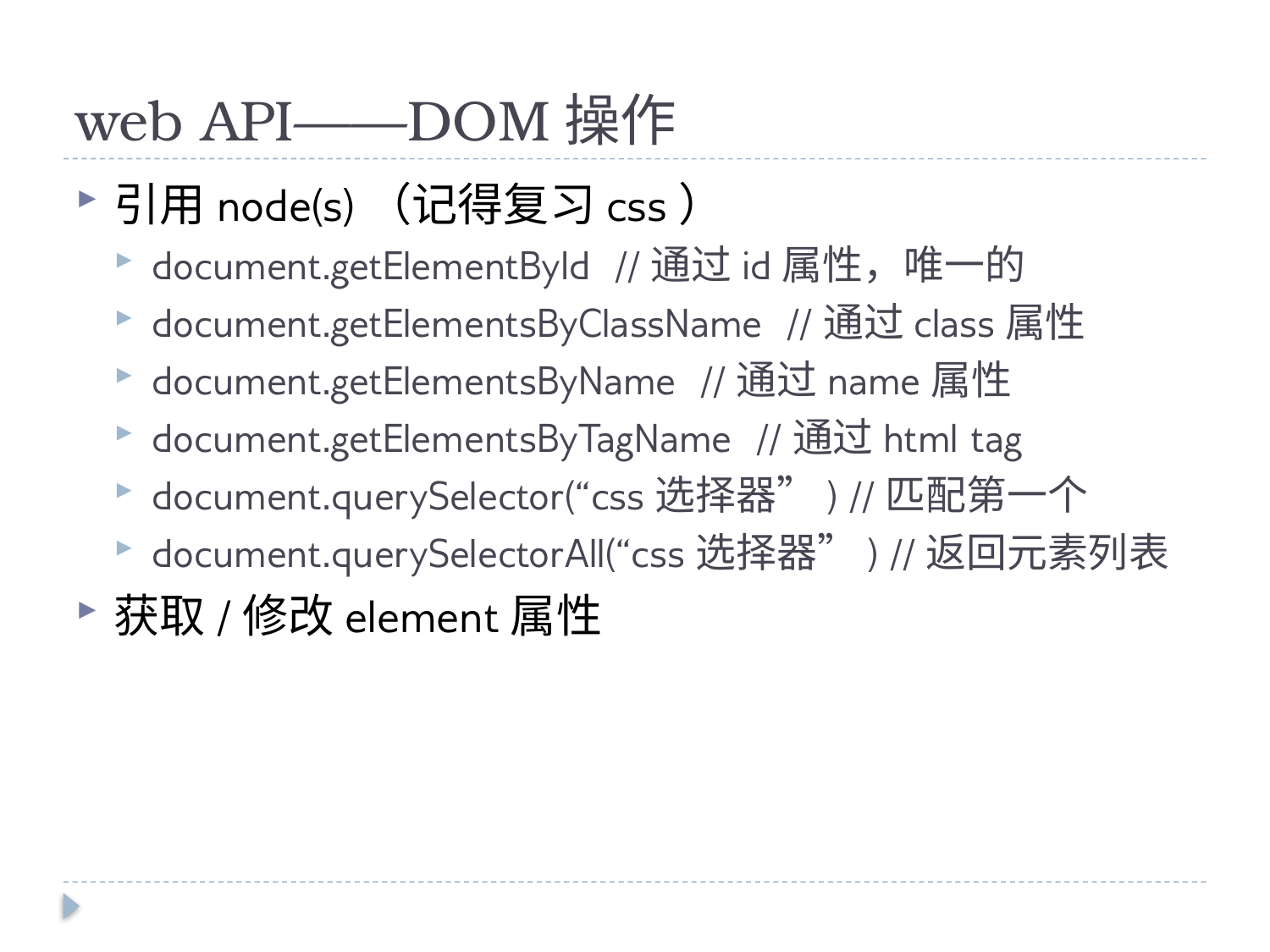

# web API——DOM操作
引用node(s)（记得复习css）
document.getElementById  //通过id属性，唯一的
document.getElementsByClassName  //通过class属性
document.getElementsByName  //通过name属性
document.getElementsByTagName  //通过html tag
document.querySelector(“css选择器”) //匹配第一个
document.querySelectorAll(“css选择器”) //返回元素列表
获取/修改element属性